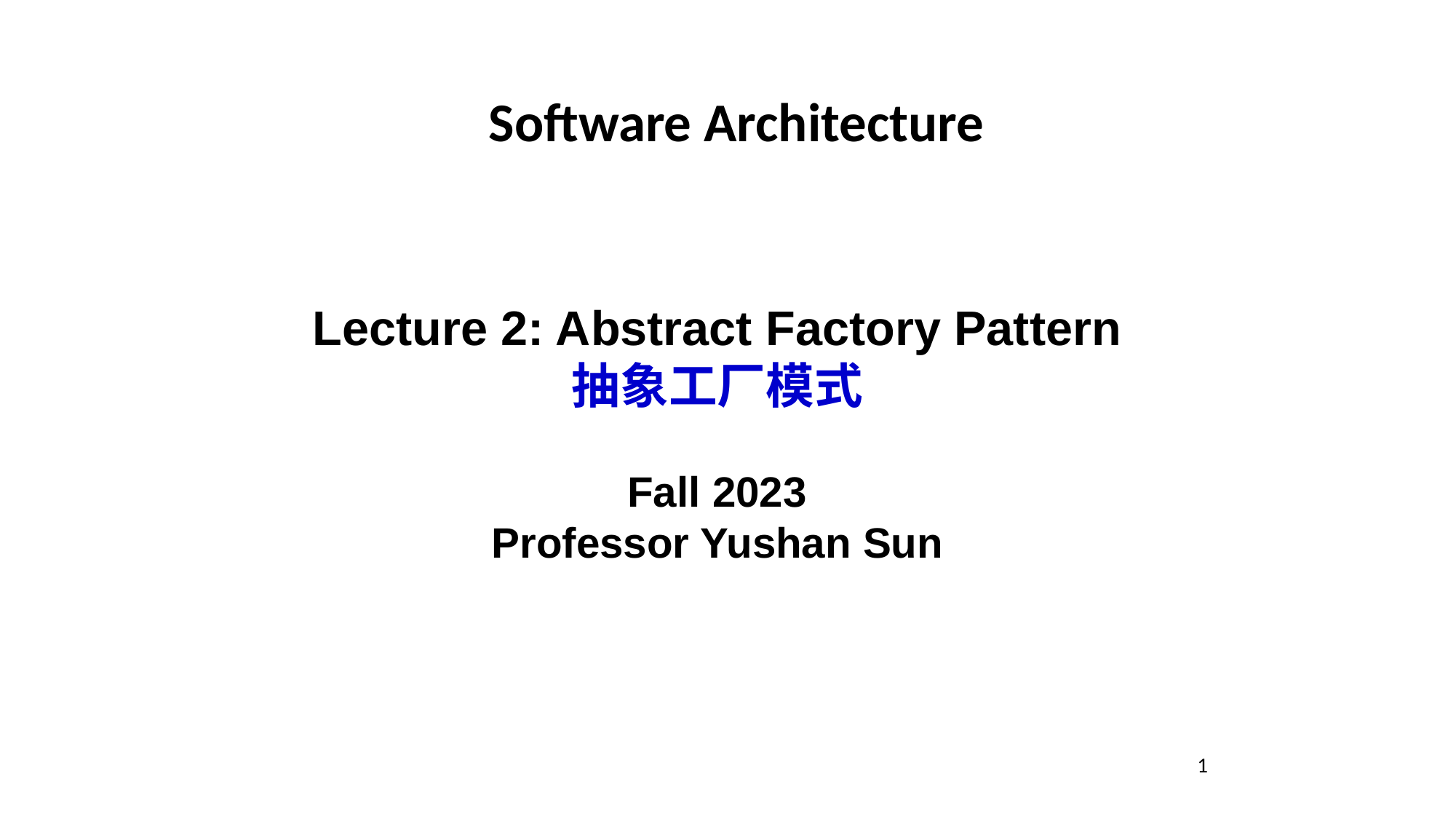

Software Architecture
Lecture 2: Abstract Factory Pattern
抽象工厂模式
Fall 2023
Professor Yushan Sun
1